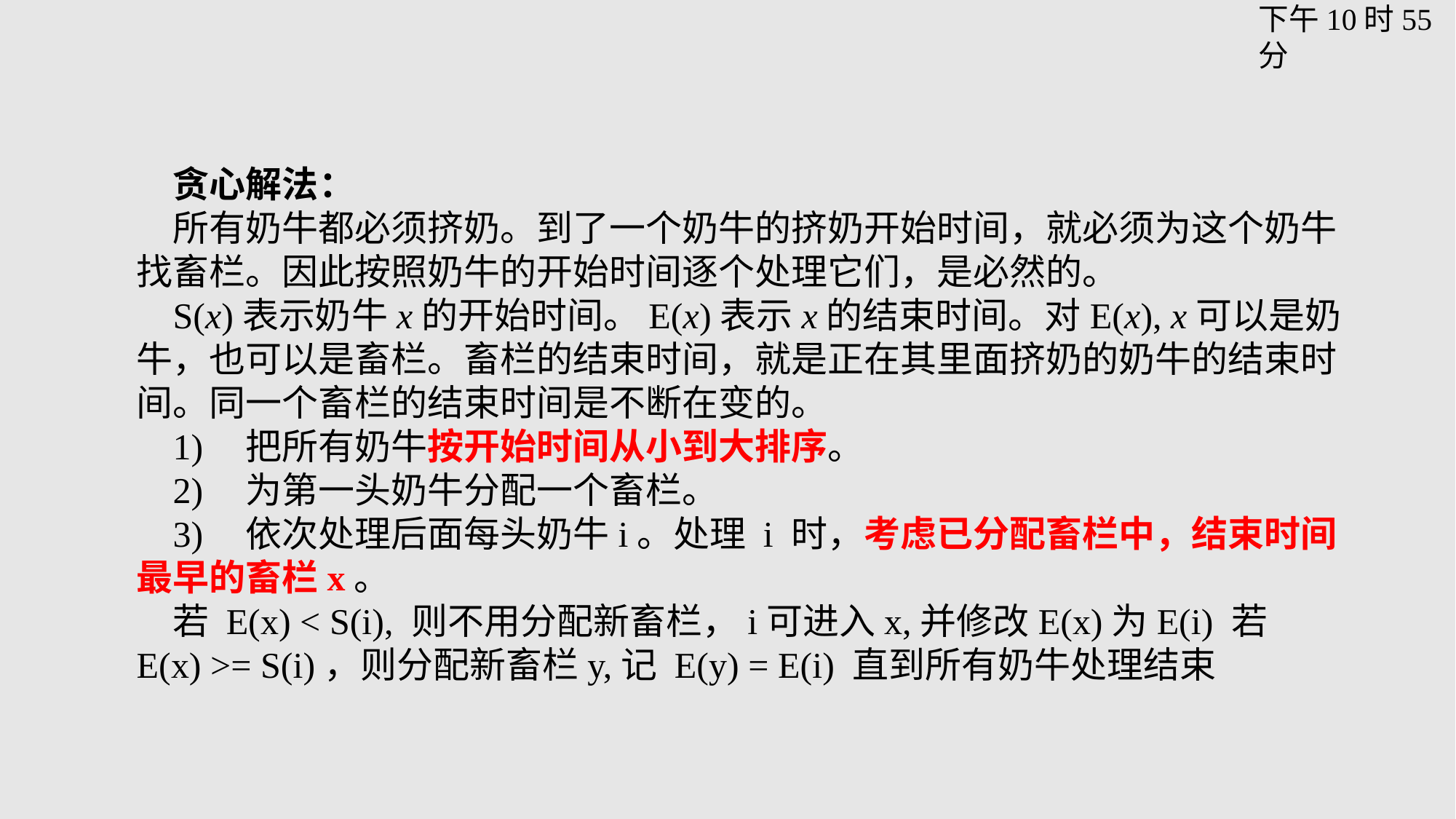

贪心解法：
所有奶牛都必须挤奶。到了一个奶牛的挤奶开始时间，就必须为这个奶牛找畜栏。因此按照奶牛的开始时间逐个处理它们，是必然的。
S(x)表示奶牛x的开始时间。E(x)表示x的结束时间。对E(x), x可以是奶牛，也可以是畜栏。畜栏的结束时间，就是正在其里面挤奶的奶牛的结束时间。同一个畜栏的结束时间是不断在变的。
1)	把所有奶牛按开始时间从小到大排序。
2)	为第一头奶牛分配一个畜栏。
3)	依次处理后面每头奶牛i。处理 i 时，考虑已分配畜栏中，结束时间最早的畜栏x。
若 E(x) < S(i), 则不用分配新畜栏，i可进入x,并修改E(x)为E(i) 若 E(x) >= S(i)，则分配新畜栏y,记 E(y) = E(i) 直到所有奶牛处理结束